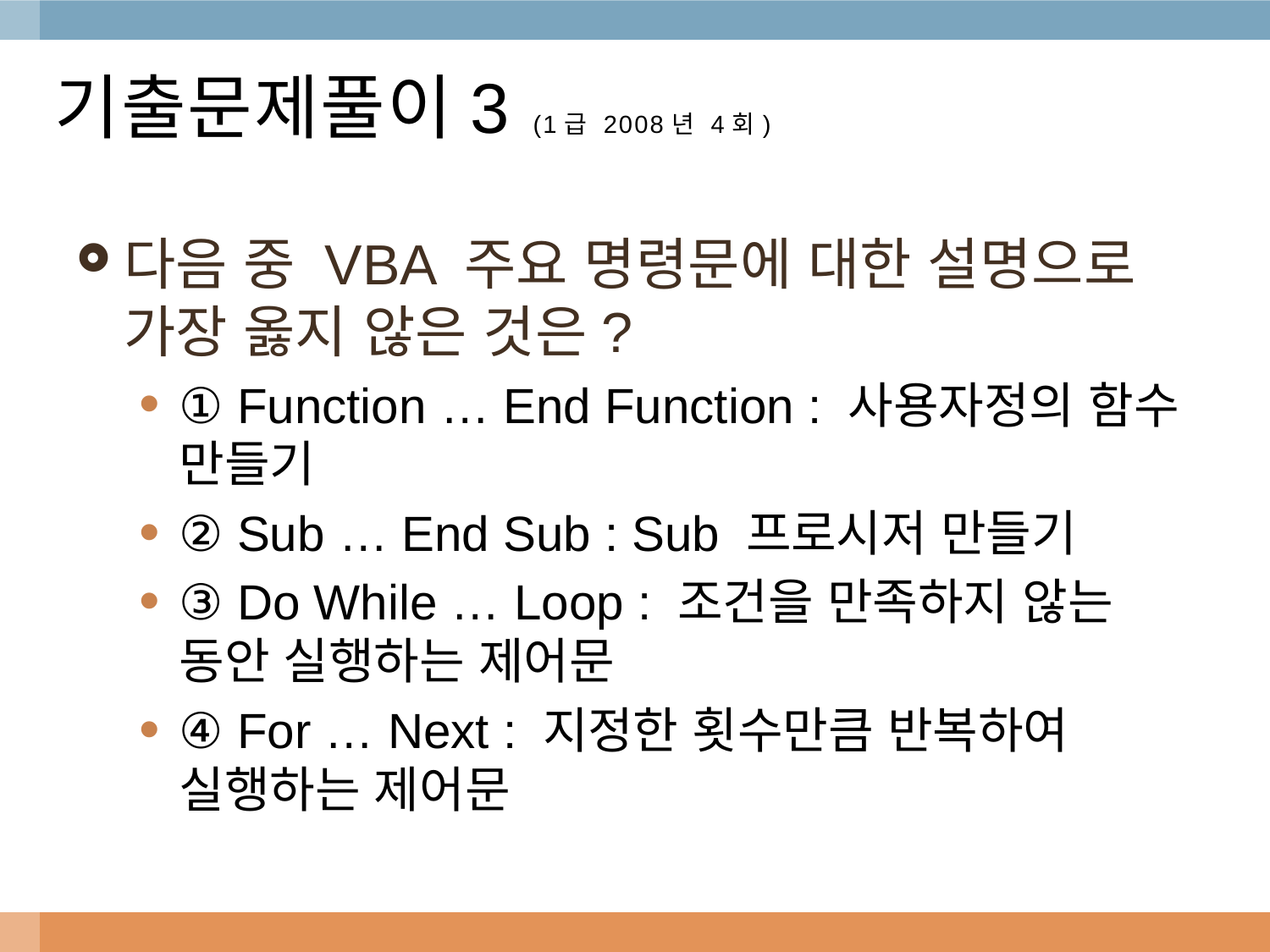

# 기출문제풀이3 (1급 2008년 4회)
다음 중 VBA 주요 명령문에 대한 설명으로 가장 옳지 않은 것은?
① Function … End Function : 사용자정의 함수 만들기
② Sub … End Sub : Sub 프로시저 만들기
③ Do While … Loop : 조건을 만족하지 않는 동안 실행하는 제어문
④ For … Next : 지정한 횟수만큼 반복하여 실행하는 제어문